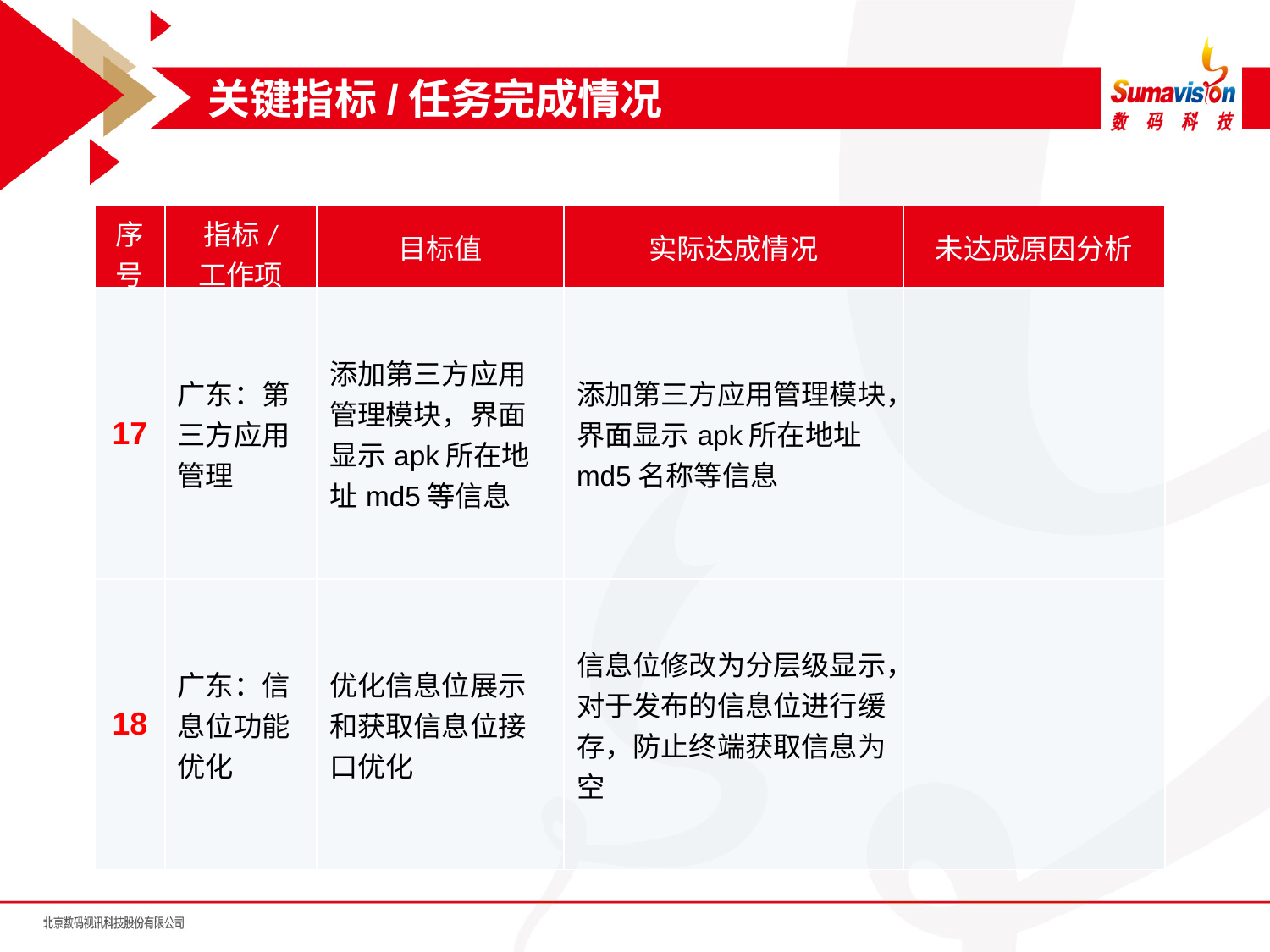

关键指标/任务完成情况
| 序号 | 指标/ 工作项 | 目标值 | 实际达成情况 | 未达成原因分析 |
| --- | --- | --- | --- | --- |
| 17 | 广东：第三方应用管理 | 添加第三方应用管理模块，界面显示apk所在地址md5等信息 | 添加第三方应用管理模块，界面显示apk所在地址md5名称等信息 |  |
| 18 | 广东：信息位功能优化 | 优化信息位展示和获取信息位接口优化 | 信息位修改为分层级显示，对于发布的信息位进行缓存，防止终端获取信息为空 |  |